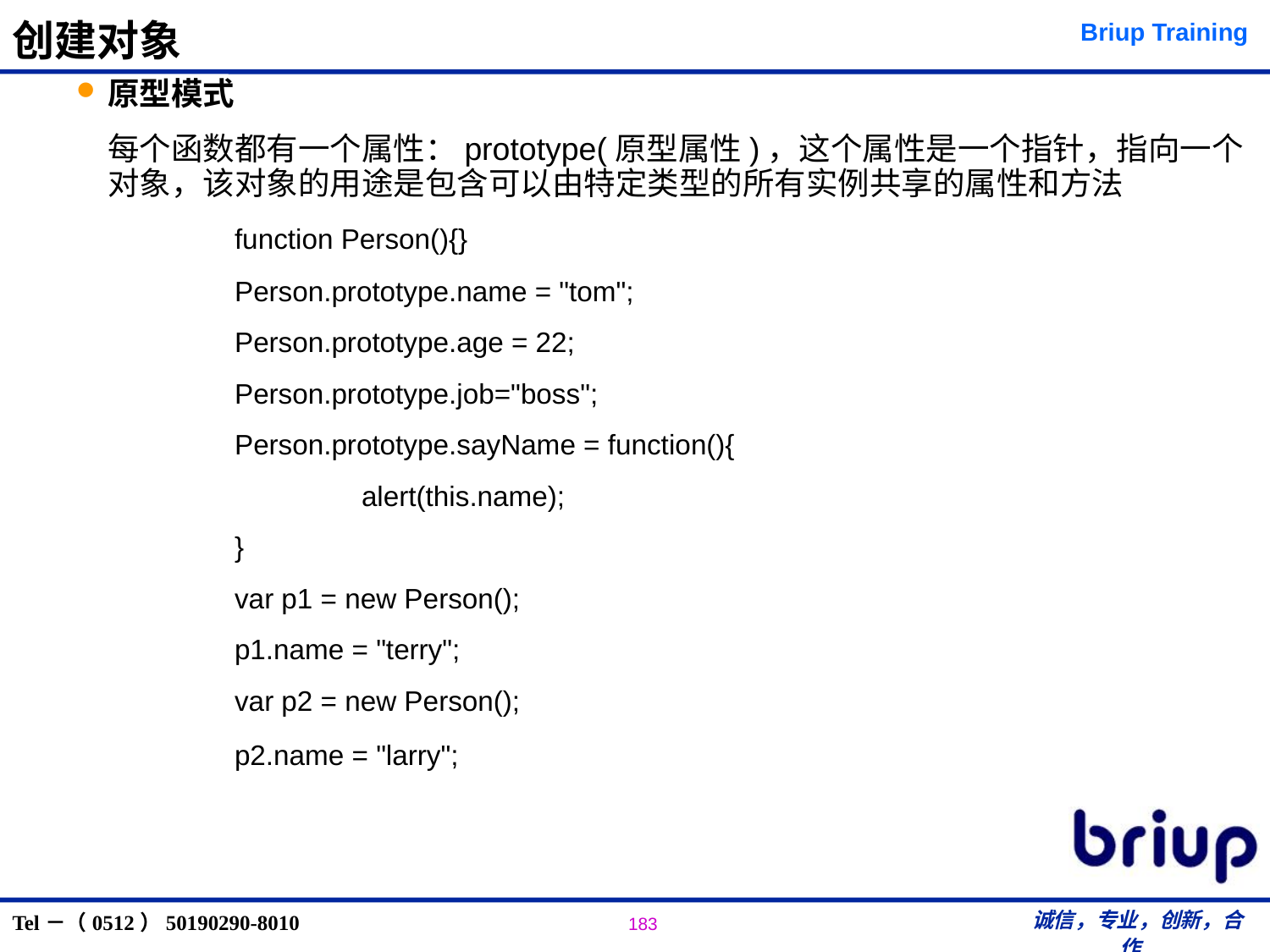

# 创建对象
原型模式
 	每个函数都有一个属性：prototype(原型属性)，这个属性是一个指针，指向一个对象，该对象的用途是包含可以由特定类型的所有实例共享的属性和方法
		function Person(){}
		Person.prototype.name = "tom";
		Person.prototype.age = 22;
		Person.prototype.job="boss";
		Person.prototype.sayName = function(){
			alert(this.name);
		}
		var p1 = new Person();
		p1.name = "terry";
		var p2 = new Person();
		p2.name = "larry";